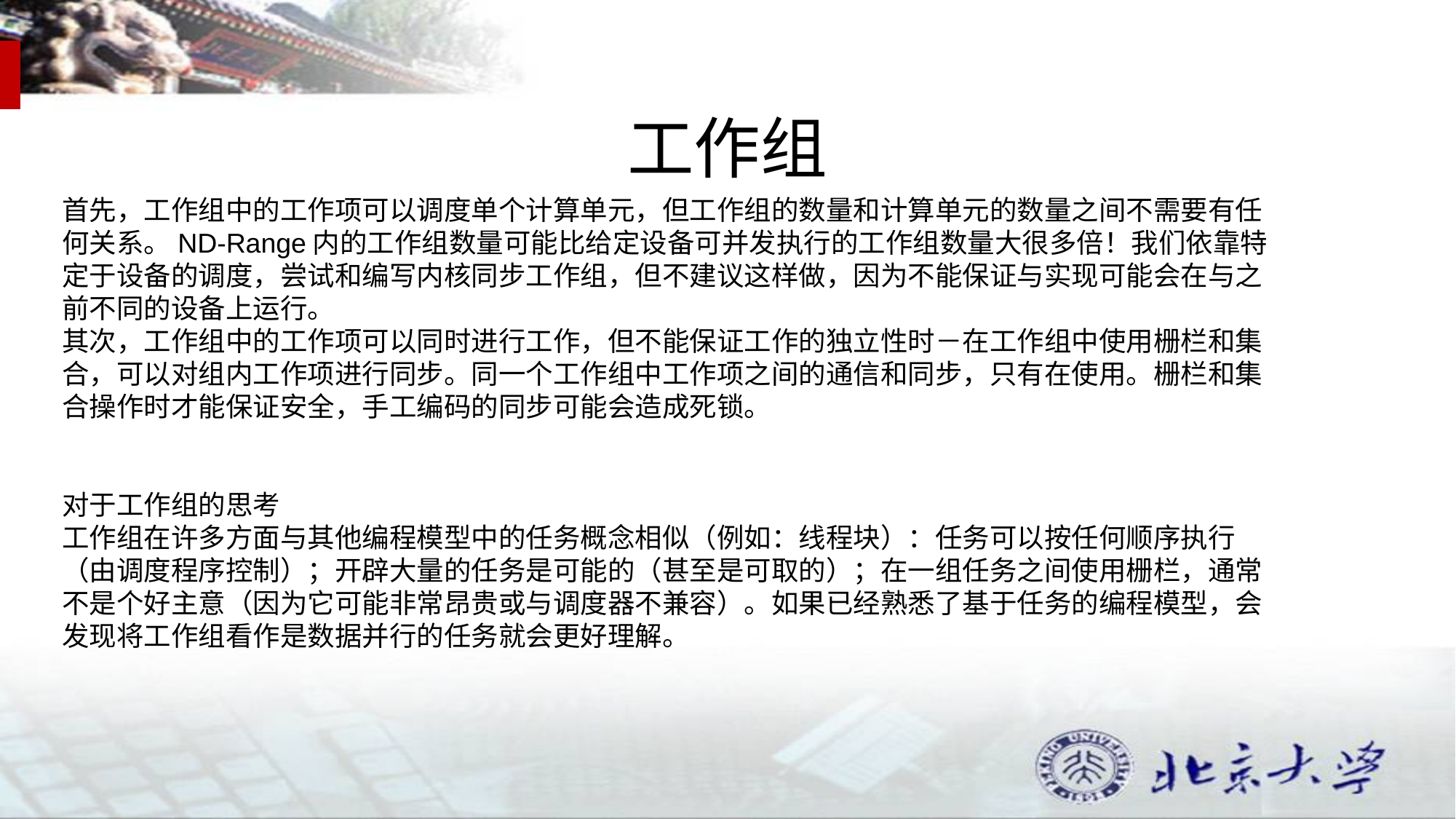

# 工作组
首先，工作组中的工作项可以调度单个计算单元，但工作组的数量和计算单元的数量之间不需要有任何关系。ND-Range内的工作组数量可能比给定设备可并发执行的工作组数量大很多倍！我们依靠特定于设备的调度，尝试和编写内核同步工作组，但不建议这样做，因为不能保证与实现可能会在与之前不同的设备上运行。
其次，工作组中的工作项可以同时进行工作，但不能保证工作的独立性时－在工作组中使用栅栏和集合，可以对组内工作项进行同步。同一个工作组中工作项之间的通信和同步，只有在使用。栅栏和集合操作时才能保证安全，手工编码的同步可能会造成死锁。

对于工作组的思考
工作组在许多方面与其他编程模型中的任务概念相似（例如：线程块）：任务可以按任何顺序执行（由调度程序控制）；开辟大量的任务是可能的（甚至是可取的）；在一组任务之间使用栅栏，通常不是个好主意（因为它可能非常昂贵或与调度器不兼容）。如果已经熟悉了基于任务的编程模型，会发现将工作组看作是数据并行的任务就会更好理解。